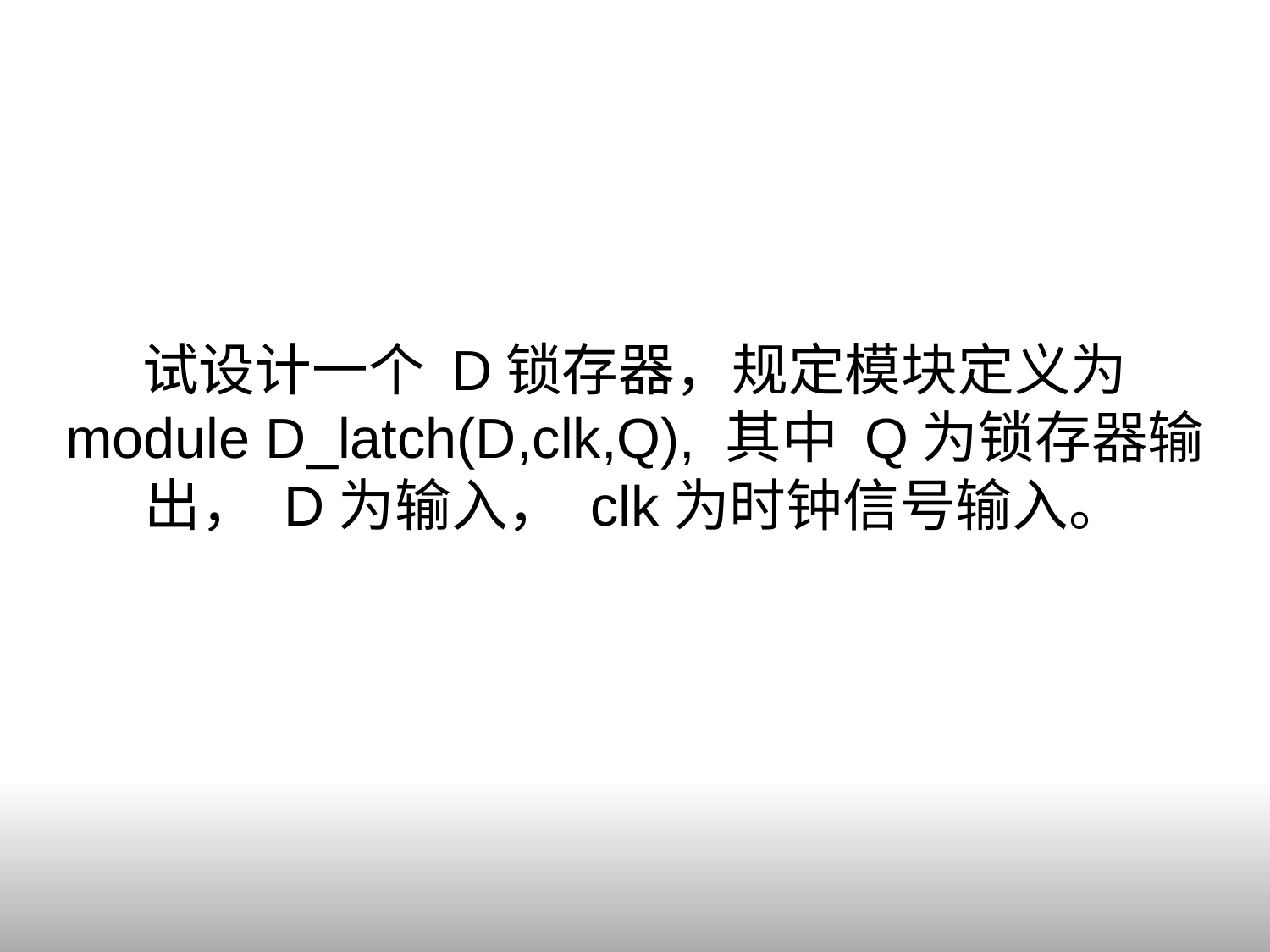

试设计一个 D锁存器，规定模块定义为 module D_latch(D,clk,Q), 其中 Q为锁存器输出， D为输入， clk为时钟信号输入。